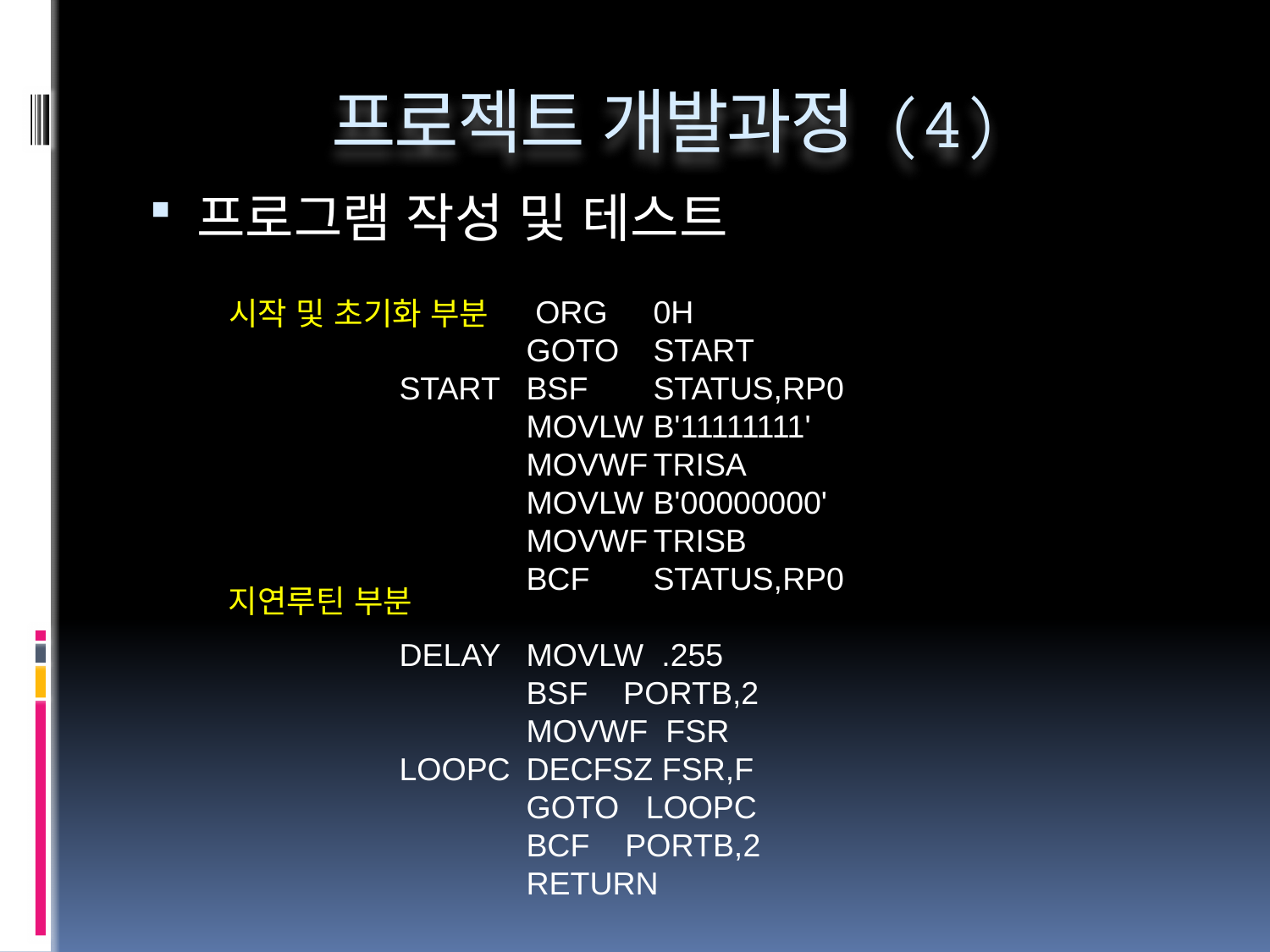

# 프로젝트 개발과정 (4)
프로그램 작성 및 테스트
	 ORG	0H
	GOTO	START
START	BSF	STATUS,RP0
	MOVLW	B'11111111'
	MOVWF	TRISA
	MOVLW	B'00000000'
	MOVWF	TRISB
	BCF	STATUS,RP0

DELAY	MOVLW  .255
	BSF    PORTB,2
	MOVWF  FSR
LOOPC	DECFSZ FSR,F
	GOTO   LOOPC
	BCF    PORTB,2
	RETURN
시작 및 초기화 부분
지연루틴 부분